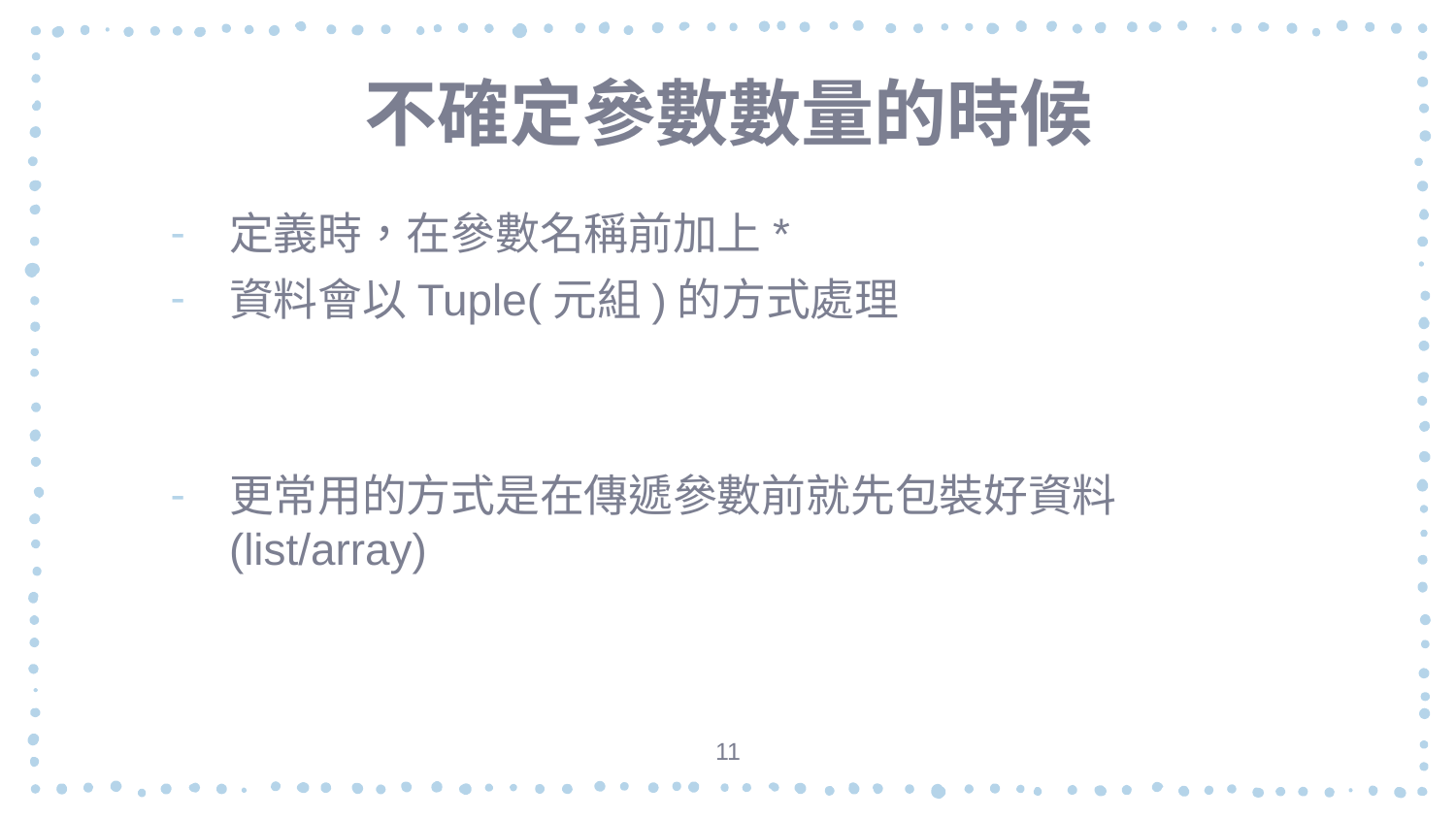

# 不確定參數數量的時候
定義時，在參數名稱前加上*
資料會以Tuple(元組)的方式處理

更常用的方式是在傳遞參數前就先包裝好資料
(list/array)
11